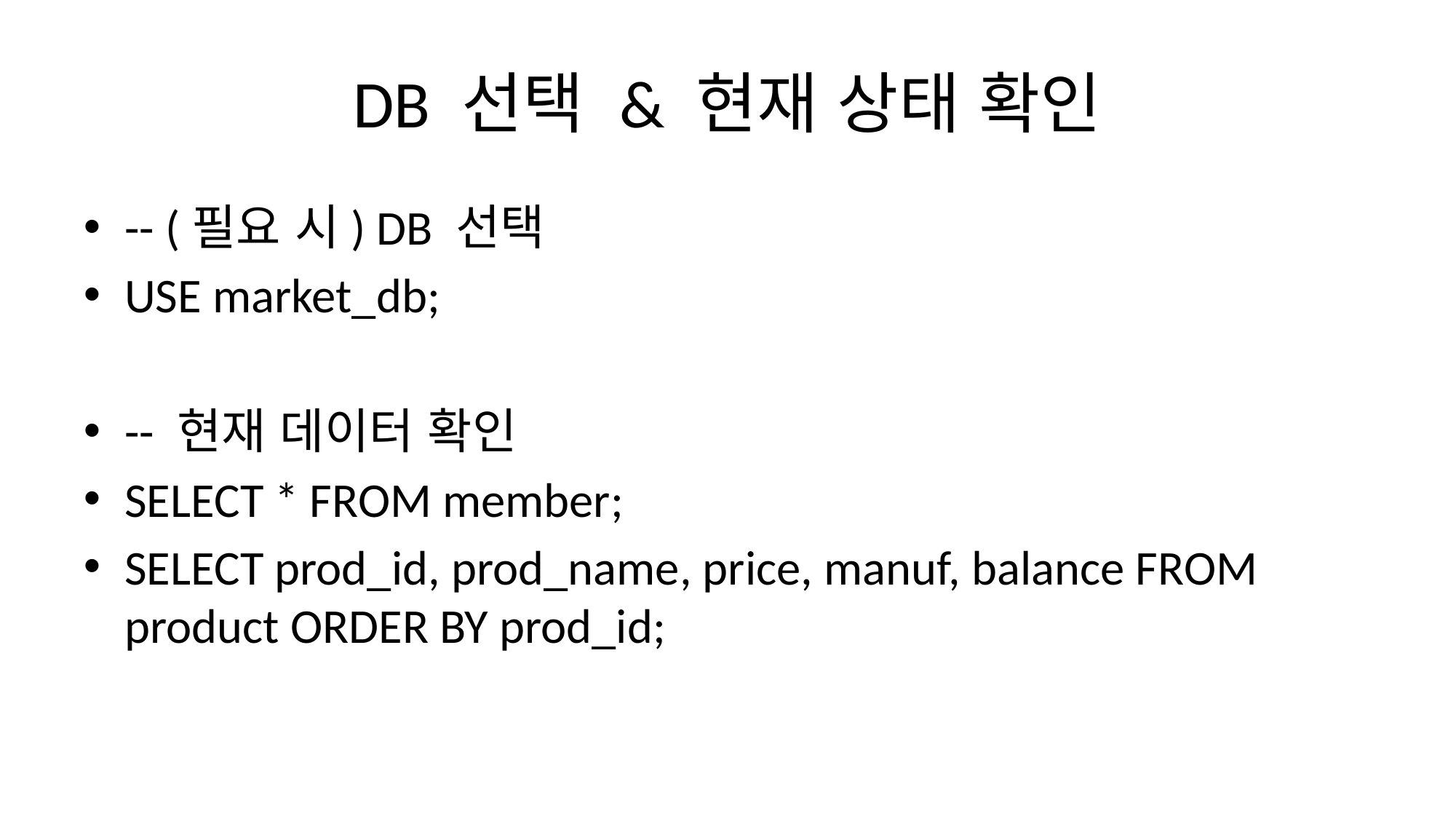

# DB 선택 & 현재 상태 확인
-- (필요 시) DB 선택
USE market_db;

-- 현재 데이터 확인
SELECT * FROM member;
SELECT prod_id, prod_name, price, manuf, balance FROM product ORDER BY prod_id;